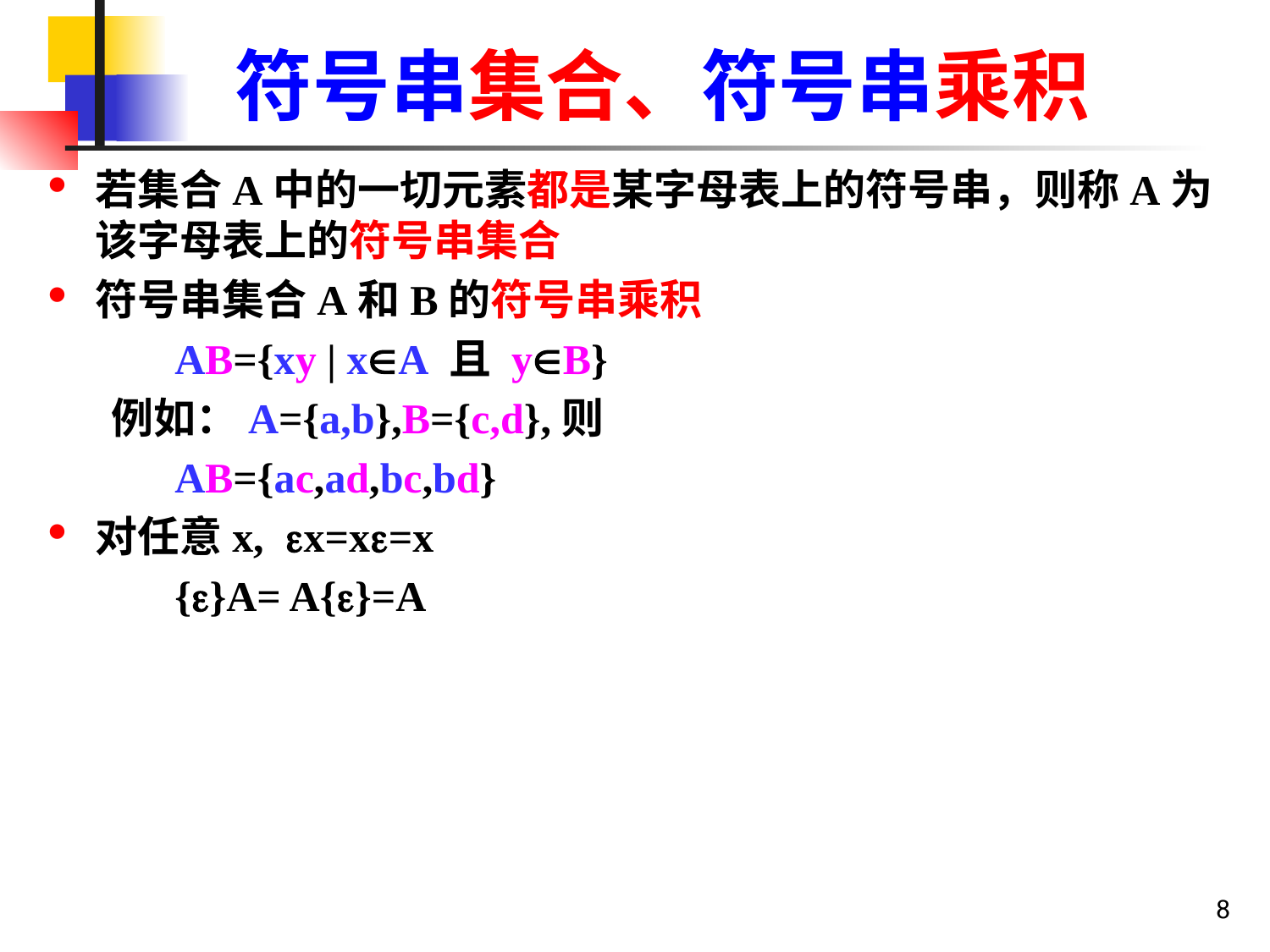

# 符号串集合、符号串乘积
若集合A中的一切元素都是某字母表上的符号串，则称A为该字母表上的符号串集合
符号串集合A和B的符号串乘积
AB={xy | x∈A 且 y∈B}
例如：A={a,b},B={c,d},则
AB={ac,ad,bc,bd}
对任意x,  εx=xε=x
{ε}A= A{ε}=A

8